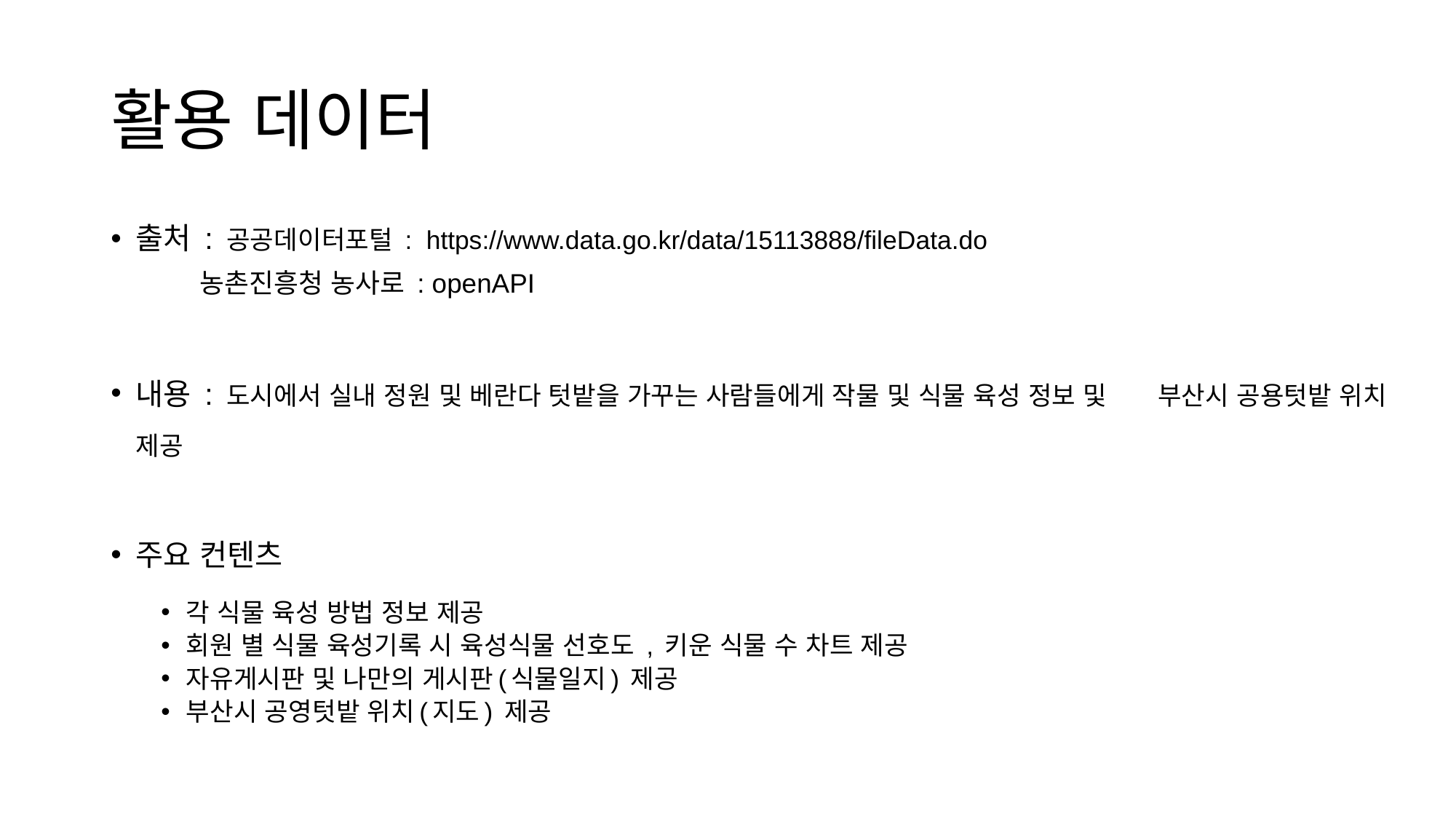

# 활용 데이터
출처 : 공공데이터포털 :  https://www.data.go.kr/data/15113888/fileData.do
          농촌진흥청 농사로 : openAPI

내용 : 도시에서 실내 정원 및 베란다 텃밭을 가꾸는 사람들에게 작물 및 식물 육성 정보 및 	  부산시 공용텃밭 위치 제공

주요 컨텐츠
각 식물 육성 방법 정보 제공
회원 별 식물 육성기록 시 육성식물 선호도 , 키운 식물 수 차트 제공
자유게시판 및 나만의 게시판(식물일지) 제공
부산시 공영텃밭 위치(지도) 제공